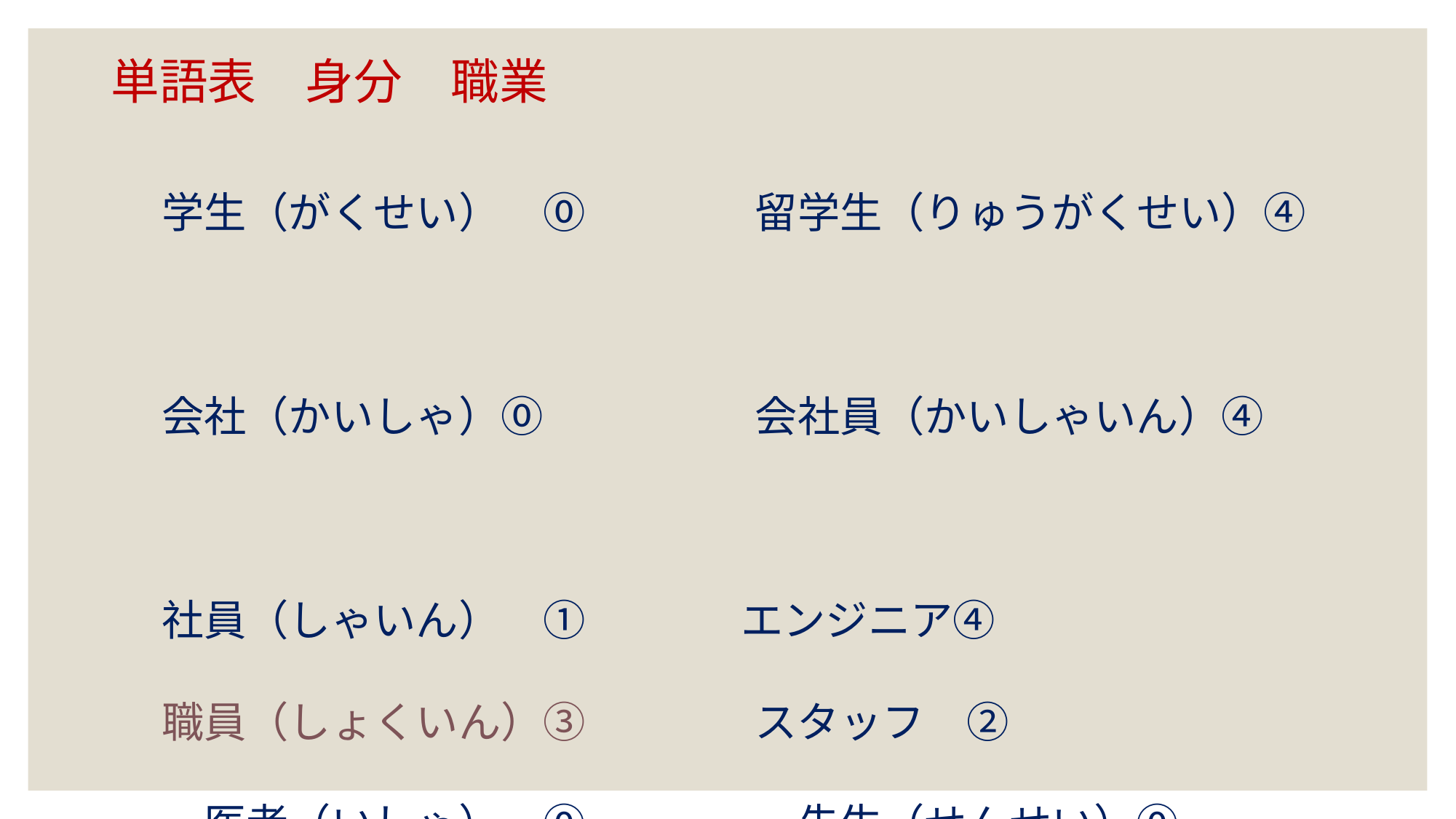

# 単語表　身分　職業
学生（がくせい）　⓪　　　　留学生（りゅうがくせい）④
会社（かいしゃ）⓪　　　　　会社員（かいしゃいん）④
社員（しゃいん）　①　　　   エンジニア④
職員（しょくいん）③　　　　スタッフ　②　　　　　　　　医者（いしゃ）　⓪　　　　　先生（せんせい）⓪
大学（だいがく）⓪　　　　　JＣ企画（ジェーシーきかく）　⑤